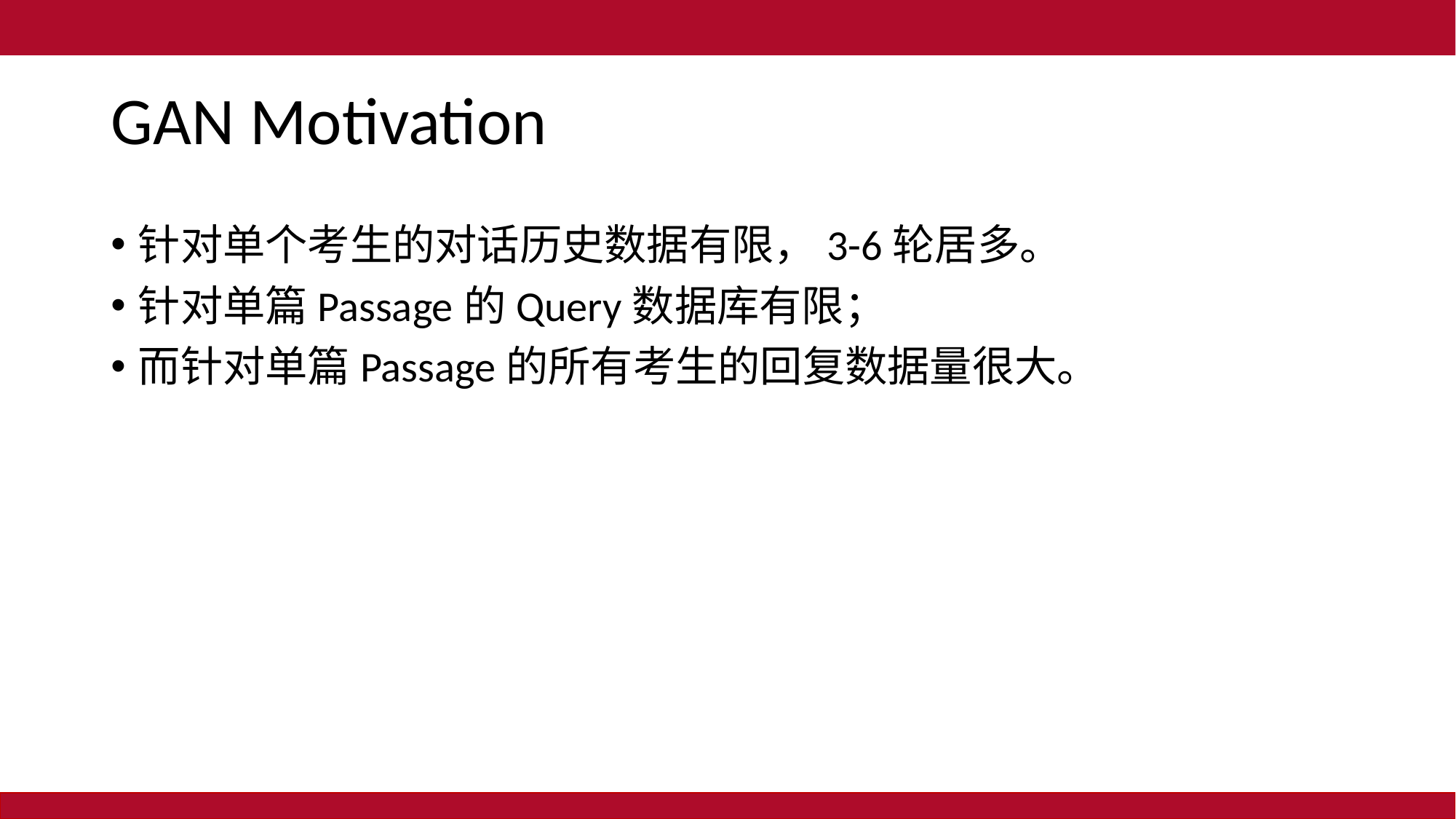

# GAN Motivation
针对单个考生的对话历史数据有限，3-6轮居多。
针对单篇Passage的Query数据库有限；
而针对单篇Passage的所有考生的回复数据量很大。